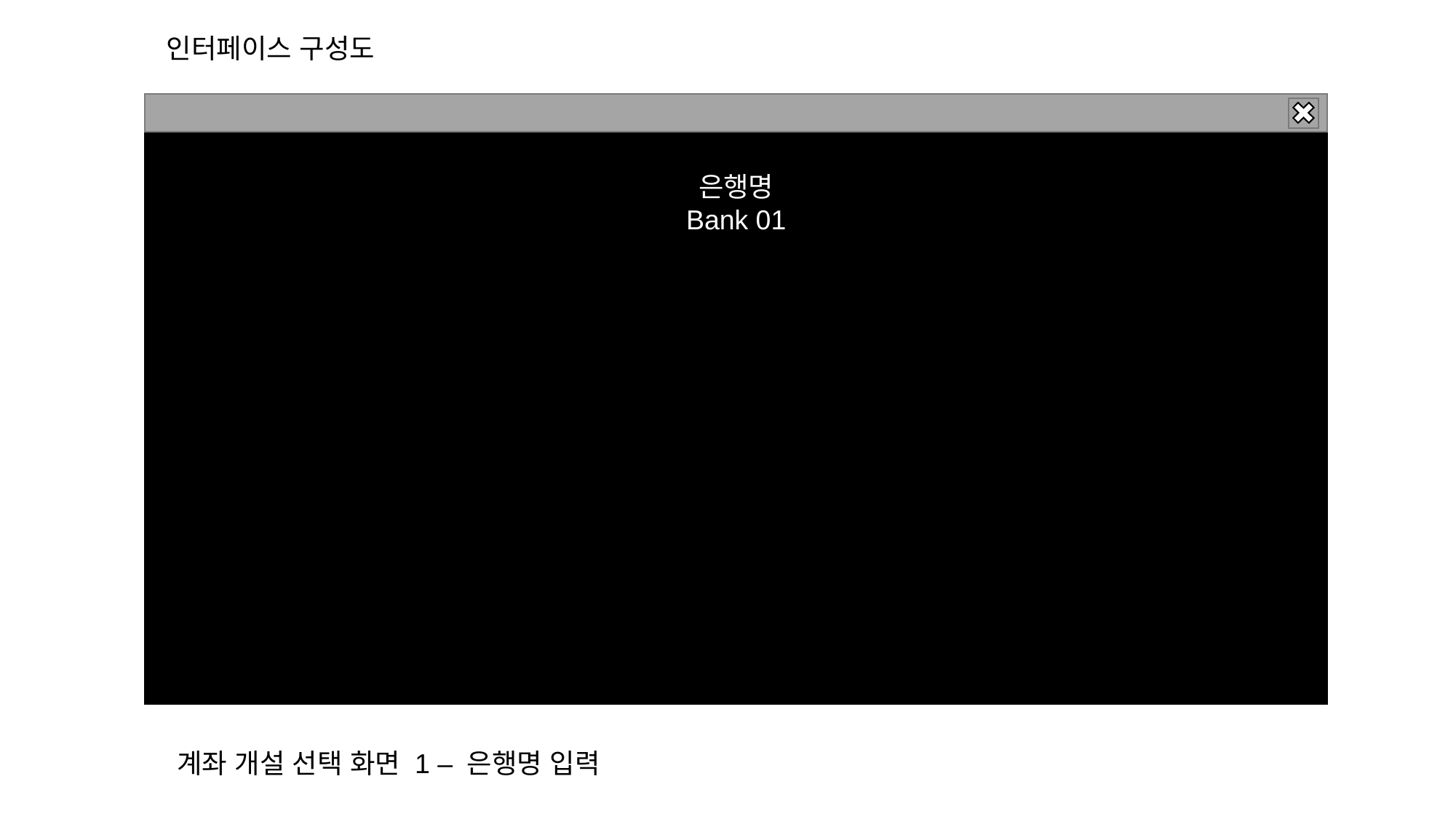

인터페이스 구성도

은행명
Bank 01

계좌 개설 선택 화면 1 – 은행명 입력